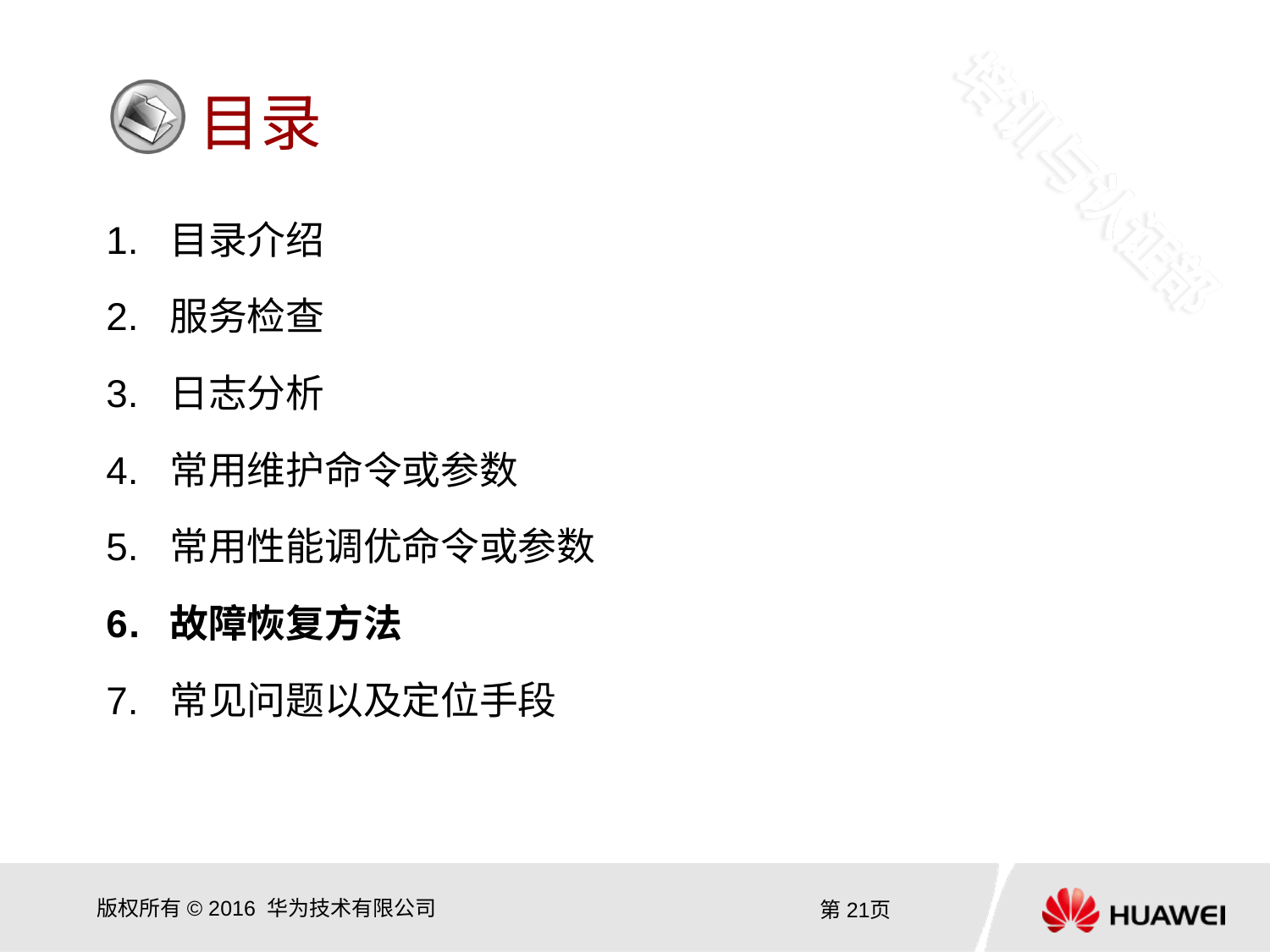

目录介绍
服务检查
日志分析
常用维护命令或参数
常用性能调优命令或参数
故障恢复方法
常见问题以及定位手段